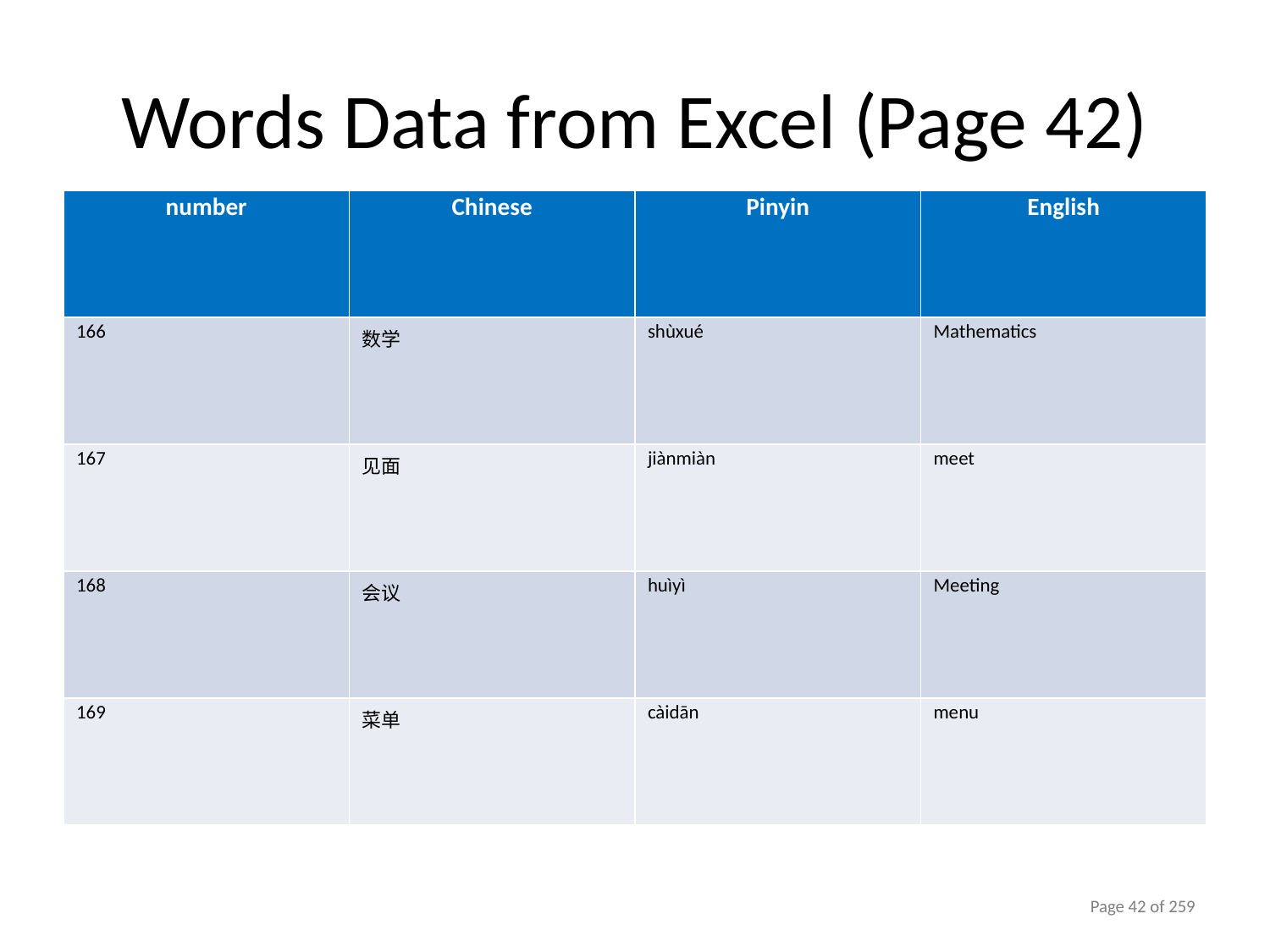

# Words Data from Excel (Page 42)
| number | Chinese | Pinyin | English |
| --- | --- | --- | --- |
| 166 | 数学 | shùxué | Mathematics |
| 167 | 见面 | jiànmiàn | meet |
| 168 | 会议 | huìyì | Meeting |
| 169 | 菜单 | càidān | menu |

Page 42 of 259